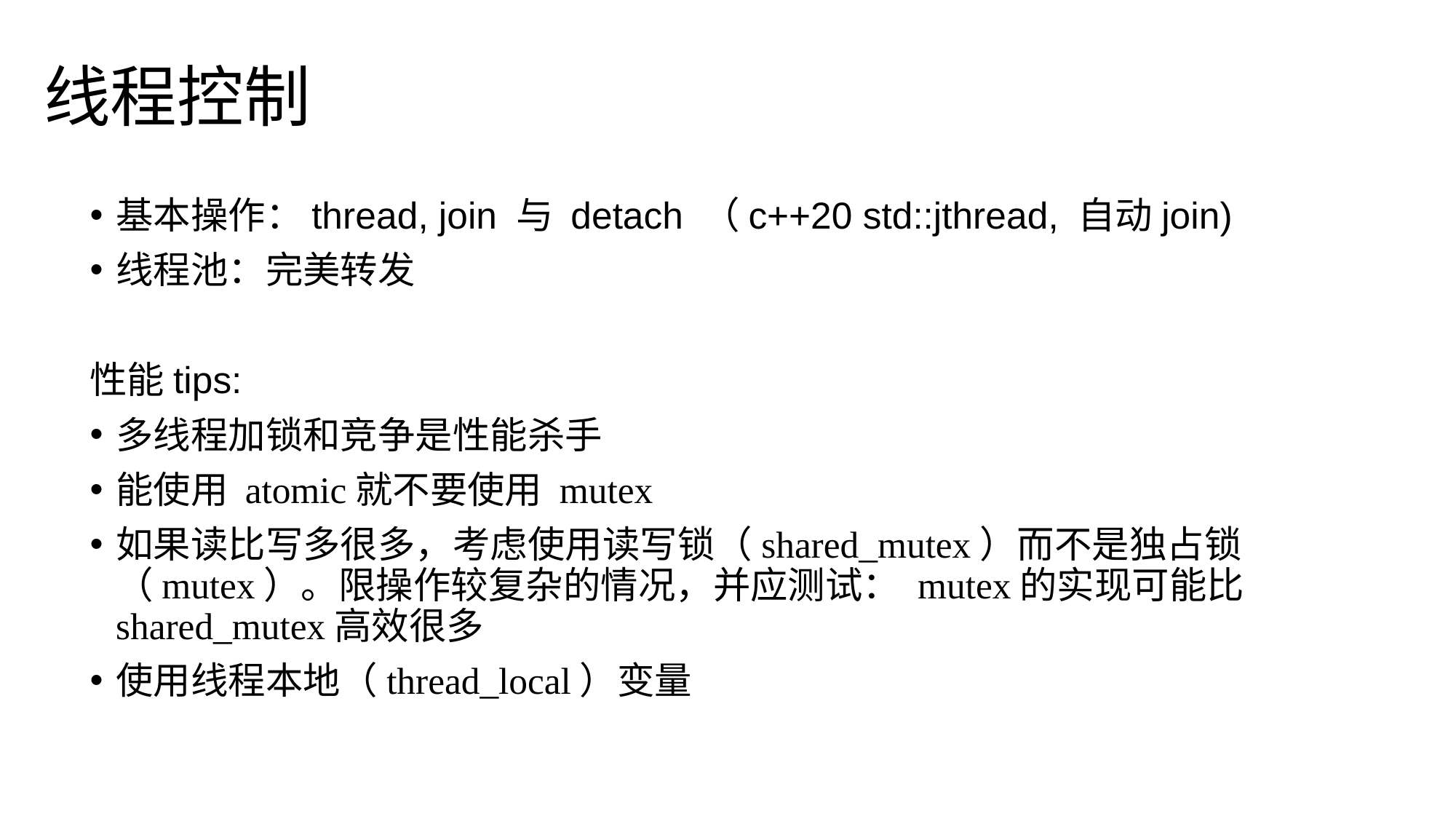

# 线程控制
基本操作：thread, join 与 detach （c++20 std::jthread, 自动join)
线程池：完美转发

性能tips:
多线程加锁和竞争是性能杀手
能使用 atomic就不要使用 mutex
如果读比写多很多，考虑使用读写锁（shared_mutex）而不是独占锁（mutex）。限操作较复杂的情况，并应测试： mutex的实现可能比 shared_mutex高效很多
使用线程本地（thread_local）变量